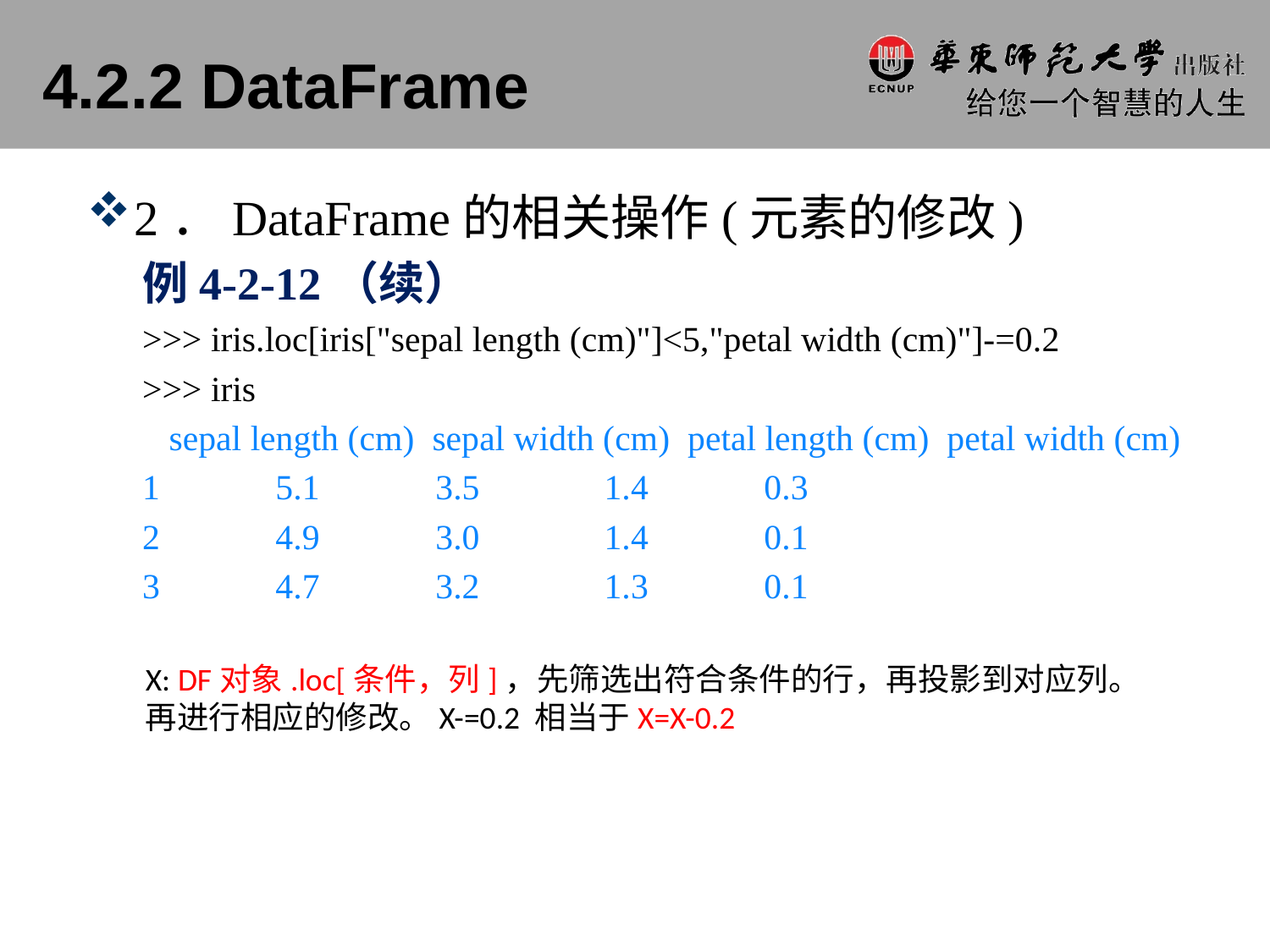

# 4.2.2 DataFrame
2．DataFrame的相关操作(元素的修改)
例4-2-12（续）
>>> iris.loc[iris["sepal length (cm)"]<5,"petal width (cm)"]-=0.2
>>> iris
   sepal length (cm)  sepal width (cm)  petal length (cm)  petal width (cm)
1             5.1             3.5              1.4             0.3
2             4.9             3.0              1.4             0.1
3             4.7             3.2              1.3             0.1
X: DF对象.loc[条件，列]，先筛选出符合条件的行，再投影到对应列。
再进行相应的修改。X-=0.2 相当于X=X-0.2